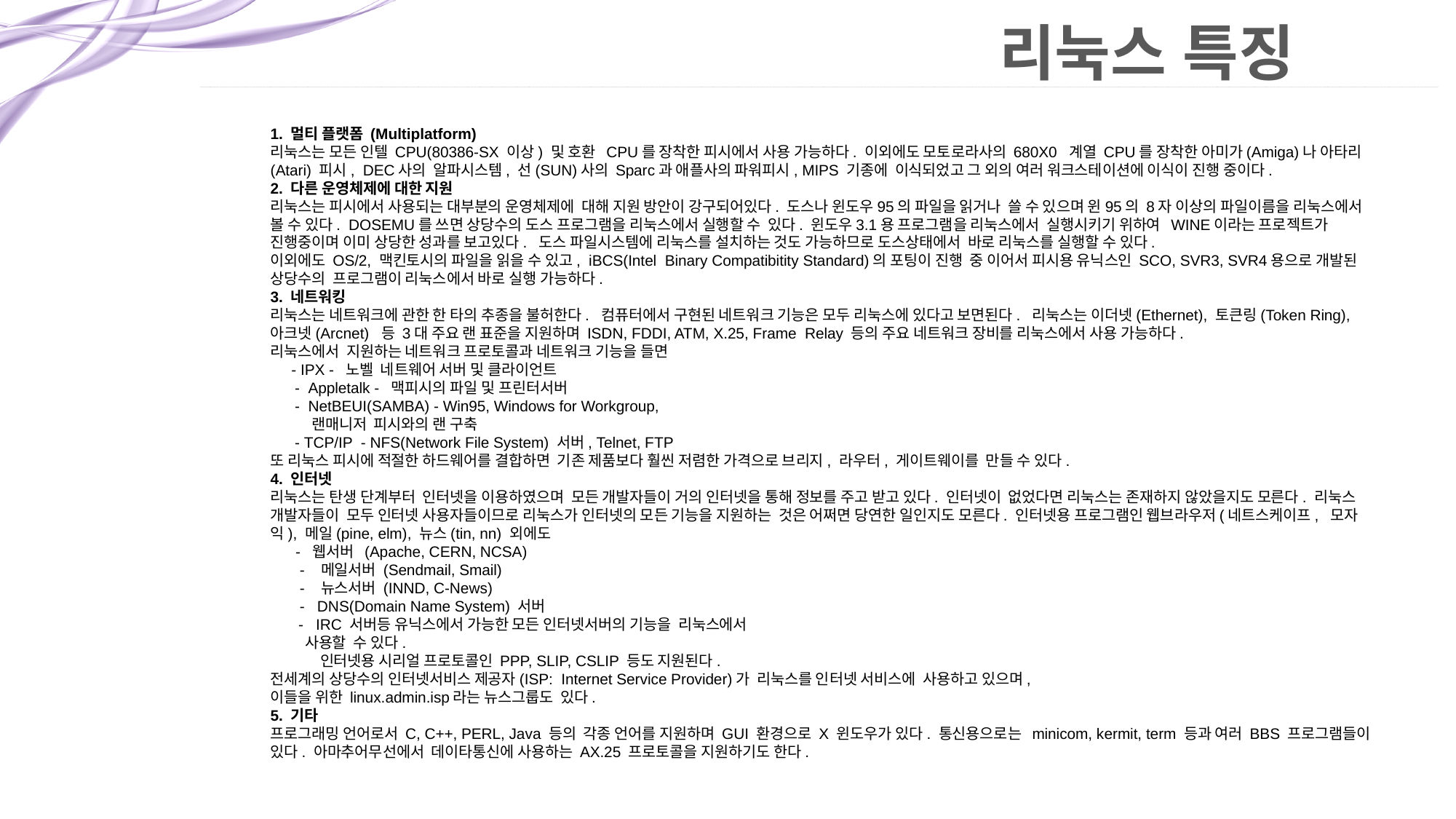

# 리눅스 특징
1. 멀티 플랫폼 (Multiplatform)
리눅스는 모든 인텔 CPU(80386-SX 이상) 및 호환  CPU를 장착한 피시에서 사용 가능하다. 이외에도 모토로라사의 680X0  계열 CPU를 장착한 아미가(Amiga)나 아타리(Atari) 피시,  DEC사의  알파시스템, 선(SUN)사의 Sparc과 애플사의 파워피시, MIPS 기종에  이식되었고 그 외의 여러 워크스테이션에 이식이 진행 중이다.
2. 다른 운영체제에 대한 지원
리눅스는 피시에서 사용되는 대부분의 운영체제에  대해 지원 방안이 강구되어있다. 도스나 윈도우95의 파일을 읽거나  쓸 수 있으며 윈95의 8자 이상의 파일이름을 리눅스에서 볼 수 있다.  DOSEMU를 쓰면 상당수의 도스 프로그램을 리눅스에서 실행할 수  있다. 윈도우3.1용 프로그램을 리눅스에서  실행시키기 위하여  WINE이라는 프로젝트가 진행중이며 이미 상당한 성과를 보고있다.  도스 파일시스템에 리눅스를 설치하는 것도 가능하므로 도스상태에서  바로 리눅스를 실행할 수 있다.
이외에도 OS/2, 맥킨토시의 파일을 읽을 수 있고,  iBCS(Intel  Binary Compatibitity Standard)의 포팅이 진행  중 이어서 피시용 유닉스인 SCO, SVR3, SVR4용으로 개발된 상당수의  프로그램이 리눅스에서 바로 실행 가능하다.
3. 네트워킹
리눅스는 네트워크에 관한 한 타의 추종을 불허한다.  컴퓨터에서 구현된 네트워크 기능은 모두 리눅스에 있다고 보면된다.  리눅스는 이더넷(Ethernet), 토큰링(Token Ring), 아크넷(Arcnet)  등 3대 주요 랜 표준을 지원하며 ISDN, FDDI, ATM, X.25, Frame  Relay 등의 주요 네트워크 장비를 리눅스에서 사용 가능하다.
리눅스에서  지원하는 네트워크 프로토콜과 네트워크 기능을 들면
     - IPX -  노벨  네트웨어 서버 및 클라이언트
      -  Appletalk -  맥피시의 파일 및 프린터서버
      -  NetBEUI(SAMBA) - Win95, Windows for Workgroup,
         랜매니저  피시와의 랜 구축
      - TCP/IP  - NFS(Network File System) 서버, Telnet, FTP
또 리눅스 피시에 적절한 하드웨어를 결합하면  기존 제품보다 훨씬 저렴한 가격으로 브리지, 라우터, 게이트웨이를  만들 수 있다.
4. 인터넷
리눅스는 탄생 단계부터  인터넷을 이용하였으며  모든 개발자들이 거의 인터넷을 통해 정보를 주고 받고 있다. 인터넷이  없었다면 리눅스는 존재하지 않았을지도 모른다. 리눅스 개발자들이  모두 인터넷 사용자들이므로 리눅스가 인터넷의 모든 기능을 지원하는  것은 어쩌면 당연한 일인지도 모른다. 인터넷용 프로그램인 웹브라우저(네트스케이프,  모자익), 메일(pine, elm), 뉴스(tin, nn) 외에도
      -  웹서버  (Apache, CERN, NCSA)
       -   메일서버 (Sendmail, Smail)
       -   뉴스서버 (INND, C-News)
       -   DNS(Domain Name System) 서버
       -   IRC 서버등 유닉스에서 가능한 모든 인터넷서버의 기능을  리눅스에서
          사용할  수 있다.
           인터넷용 시리얼 프로토콜인 PPP, SLIP, CSLIP 등도 지원된다.
전세계의 상당수의 인터넷서비스 제공자(ISP:  Internet Service Provider)가  리눅스를 인터넷 서비스에  사용하고 있으며,
이들을 위한 linux.admin.isp라는 뉴스그룹도  있다.
5. 기타
프로그래밍 언어로서 C, C++, PERL, Java 등의  각종 언어를 지원하며 GUI 환경으로 X 윈도우가 있다. 통신용으로는  minicom, kermit, term 등과 여러 BBS 프로그램들이 있다. 아마추어무선에서  데이타통신에 사용하는 AX.25 프로토콜을 지원하기도 한다.